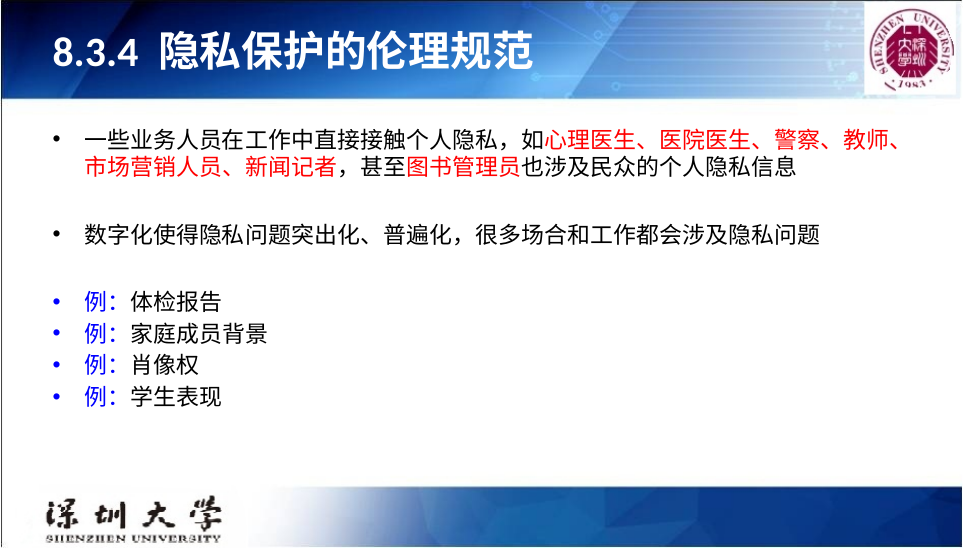

# 8.3.4 隐私保护的伦理规范
一些业务人员在工作中直接接触个人隐私，如心理医生、医院医生、警察、教师、市场营销人员、新闻记者，甚至图书管理员也涉及民众的个人隐私信息

数字化使得隐私问题突出化、普遍化，很多场合和工作都会涉及隐私问题

例：体检报告
例：家庭成员背景
例：肖像权
例：学生表现
308